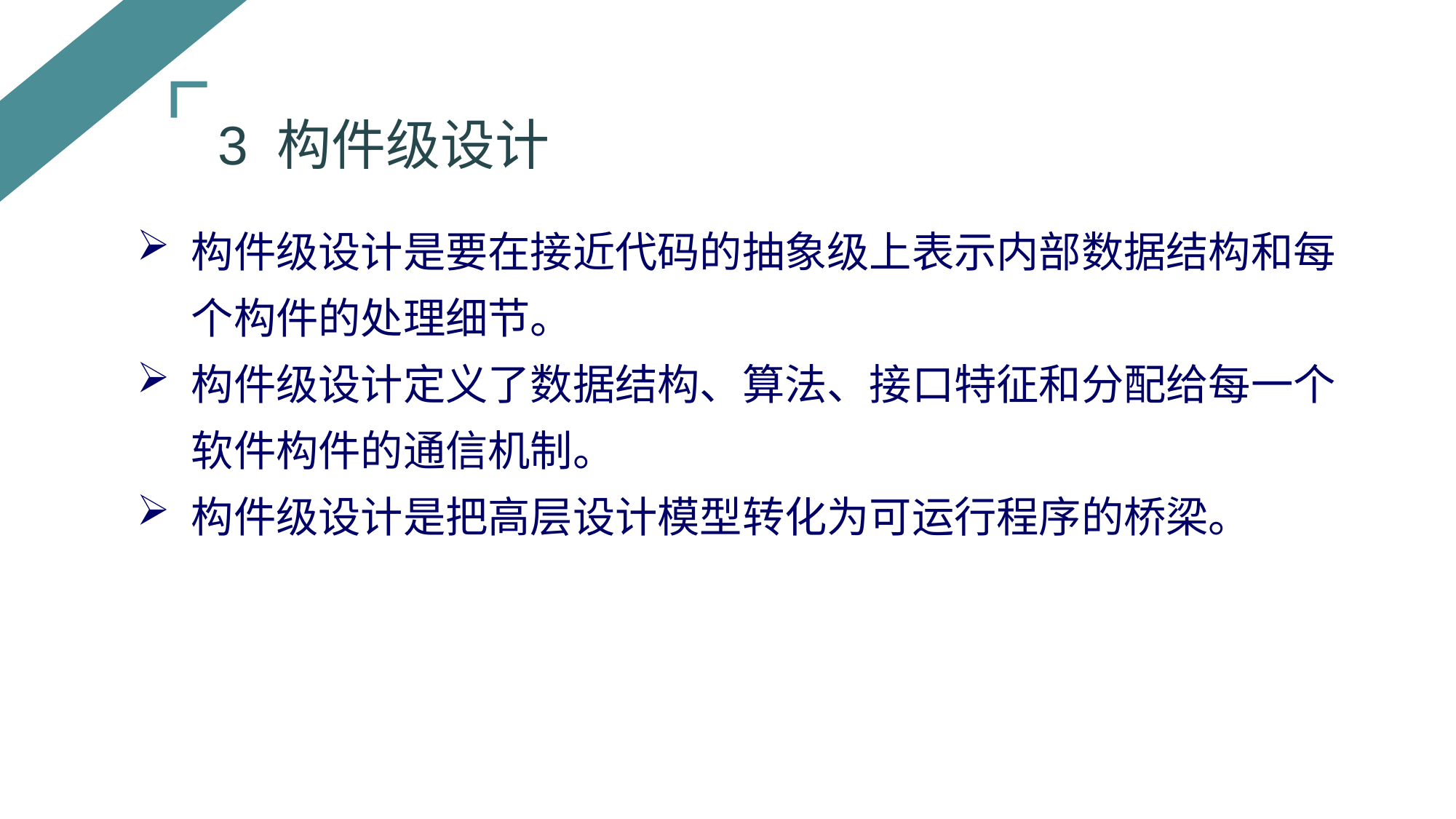

3 构件级设计
构件级设计是要在接近代码的抽象级上表示内部数据结构和每个构件的处理细节。
构件级设计定义了数据结构、算法、接口特征和分配给每一个软件构件的通信机制。
构件级设计是把高层设计模型转化为可运行程序的桥梁。